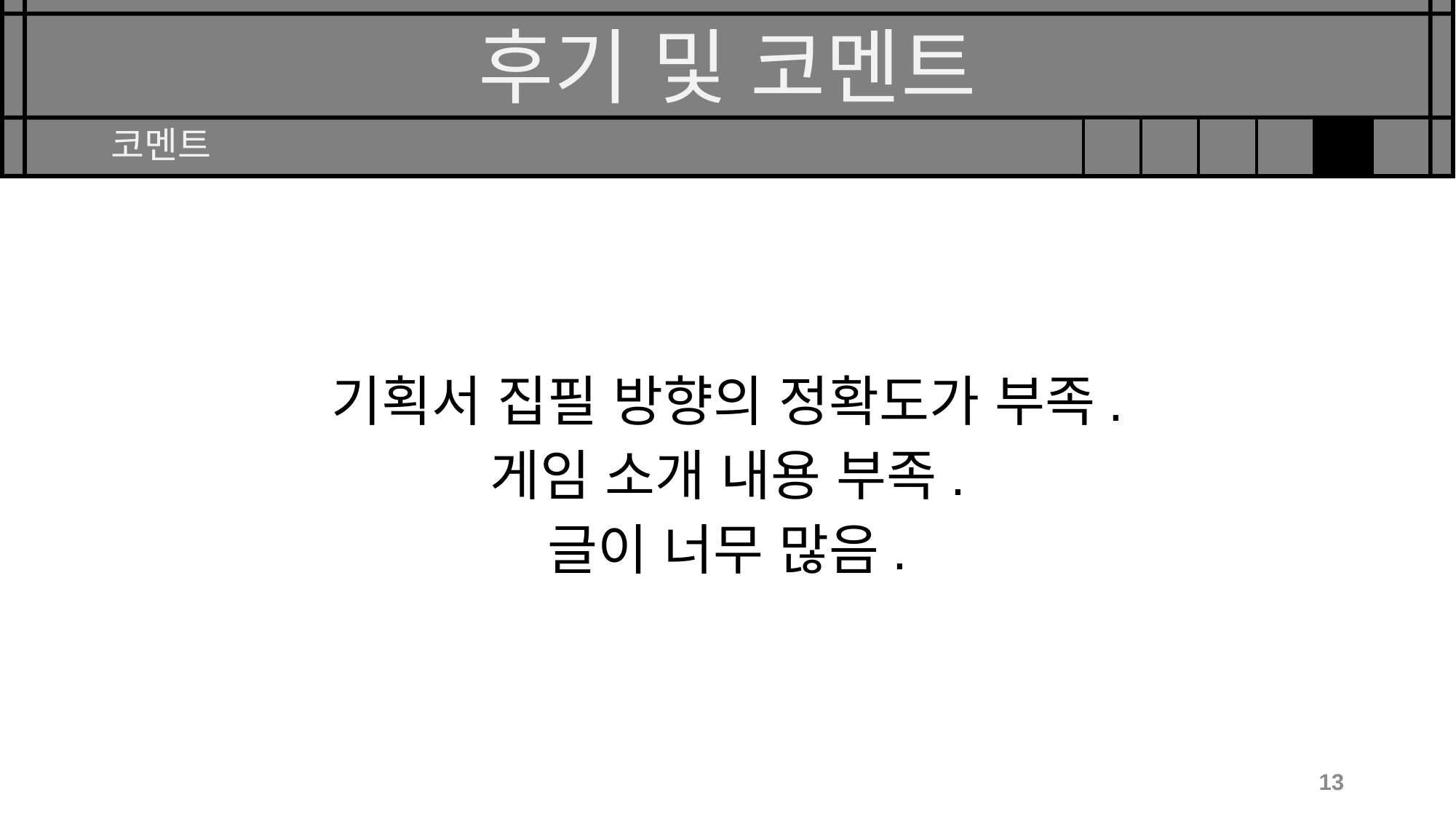

# 후기 및 코멘트
코멘트
|  |  |  |  |  |  |
| --- | --- | --- | --- | --- | --- |
기획서 집필 방향의 정확도가 부족.
게임 소개 내용 부족.
글이 너무 많음.
13